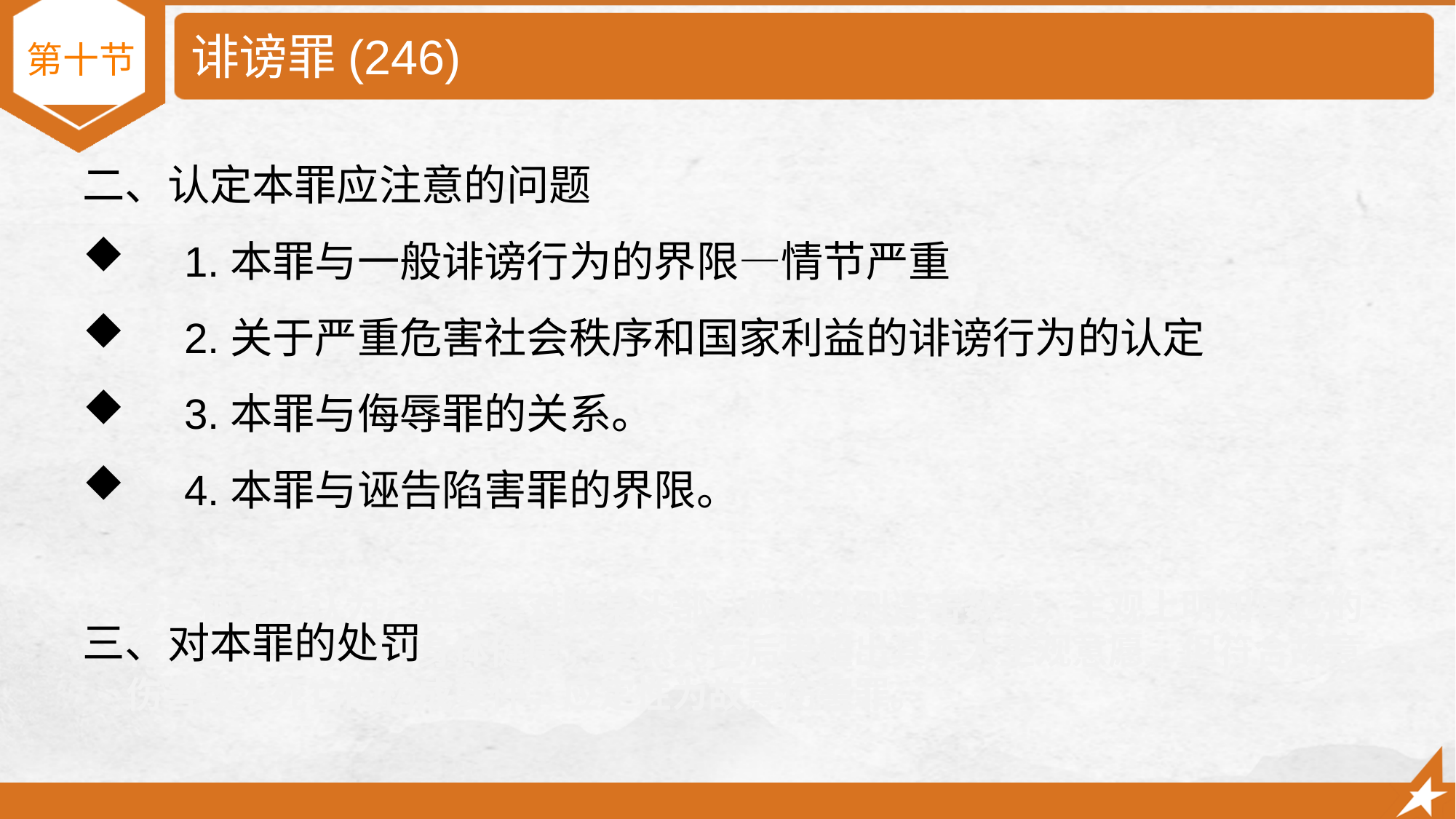

# 诽谤罪(246)
第十节
二、认定本罪应注意的问题
    1.本罪与一般诽谤行为的界限—情节严重
    2.关于严重危害社会秩序和国家利益的诽谤行为的认定
    3.本罪与侮辱罪的关系。
    4.本罪与诬告陷害罪的界限。

三、对本罪的处罚

第三种意见认为，王某某对陈某头部、胸部分别连击数拳，主观上明知自己的行为会伤害陈某的身体健康，虽然死亡后果超出其本人主观意愿，但符合故意伤害致人死亡的构成要件，应定性为故意伤害罪。